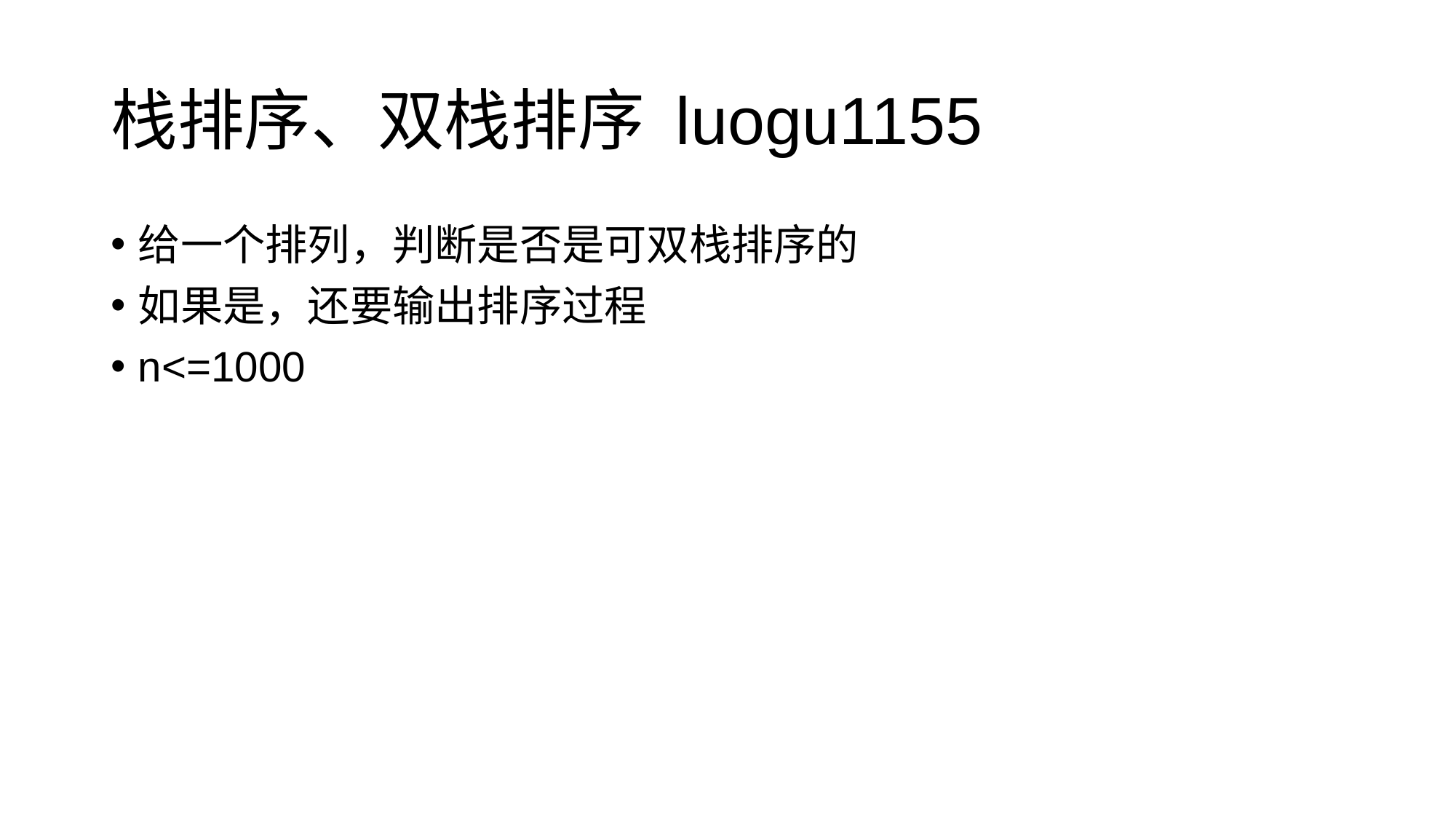

# 栈排序、双栈排序 luogu1155
给一个排列，判断是否是可双栈排序的
如果是，还要输出排序过程
n<=1000